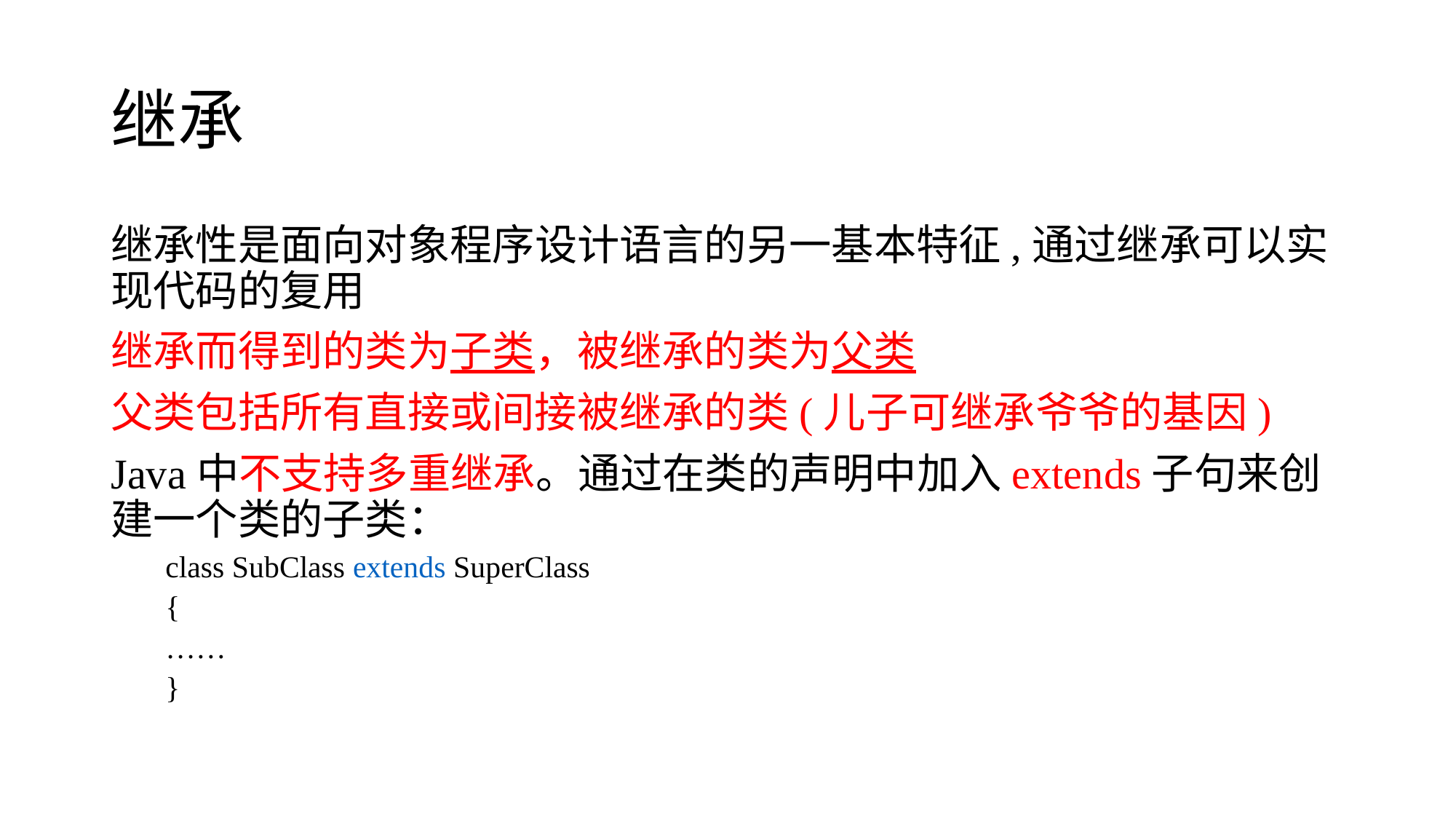

# 继承
继承性是面向对象程序设计语言的另一基本特征,通过继承可以实现代码的复用
继承而得到的类为子类，被继承的类为父类
父类包括所有直接或间接被继承的类(儿子可继承爷爷的基因)
Java中不支持多重继承。通过在类的声明中加入extends子句来创建一个类的子类：
class SubClass extends SuperClass
{
……
}